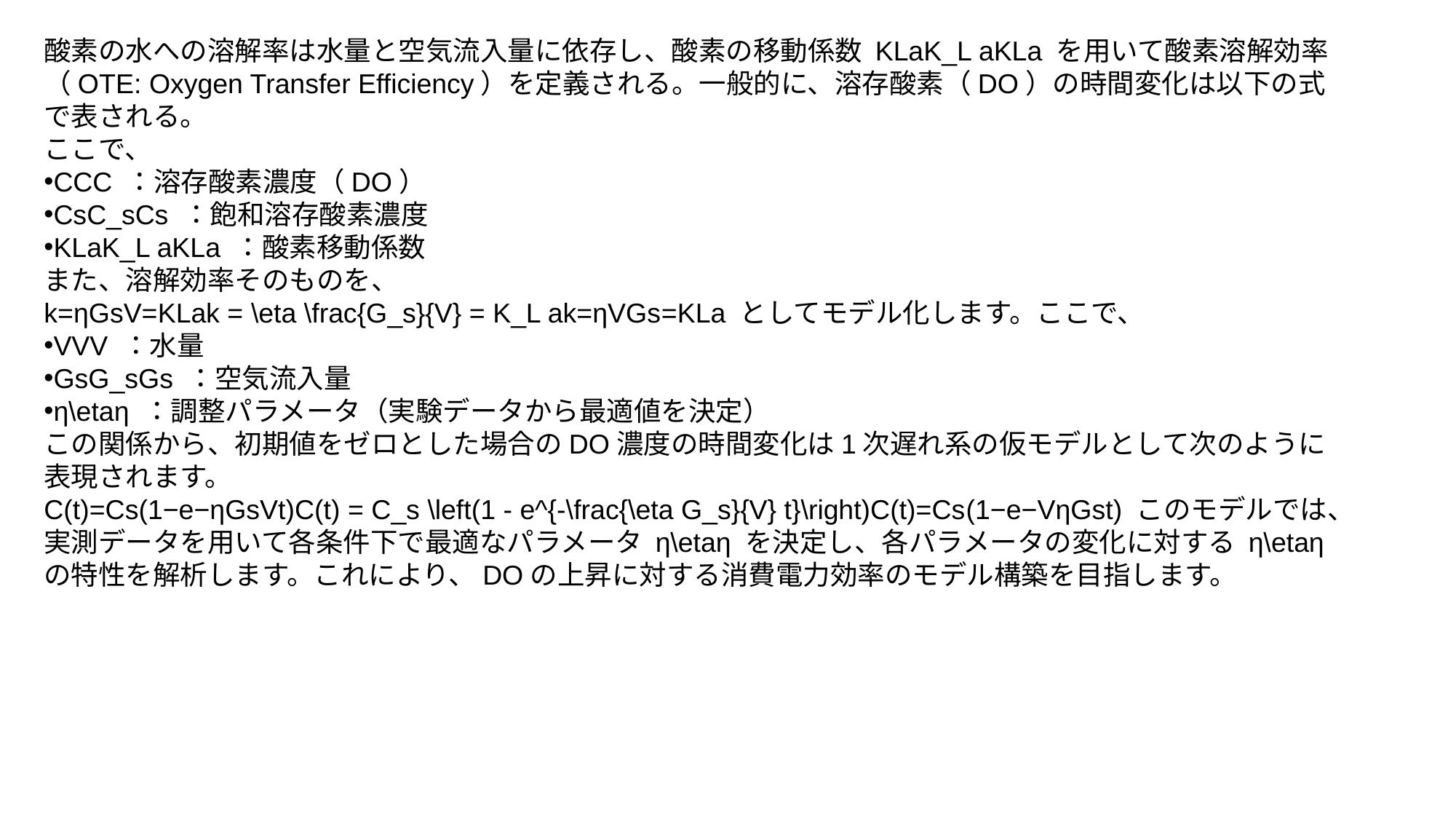

酸素の水への溶解率は水量と空気流入量に依存し、酸素の移動係数 KLaK_L aKL​a を用いて酸素溶解効率（OTE: Oxygen Transfer Efficiency）を定義される。一般的に、溶存酸素（DO）の時間変化は以下の式で表される。
ここで、
CCC ：溶存酸素濃度（DO）
CsC_sCs​ ：飽和溶存酸素濃度
KLaK_L aKL​a ：酸素移動係数
また、溶解効率そのものを、
k=ηGsV=KLak = \eta \frac{G_s}{V} = K_L ak=ηVGs​​=KL​a としてモデル化します。ここで、
VVV ：水量
GsG_sGs​ ：空気流入量
η\etaη ：調整パラメータ（実験データから最適値を決定）
この関係から、初期値をゼロとした場合のDO濃度の時間変化は1次遅れ系の仮モデルとして次のように表現されます。
C(t)=Cs(1−e−ηGsVt)C(t) = C_s \left(1 - e^{-\frac{\eta G_s}{V} t}\right)C(t)=Cs​(1−e−VηGs​​t) このモデルでは、実測データを用いて各条件下で最適なパラメータ η\etaη を決定し、各パラメータの変化に対する η\etaη の特性を解析します。これにより、DOの上昇に対する消費電力効率のモデル構築を目指します。